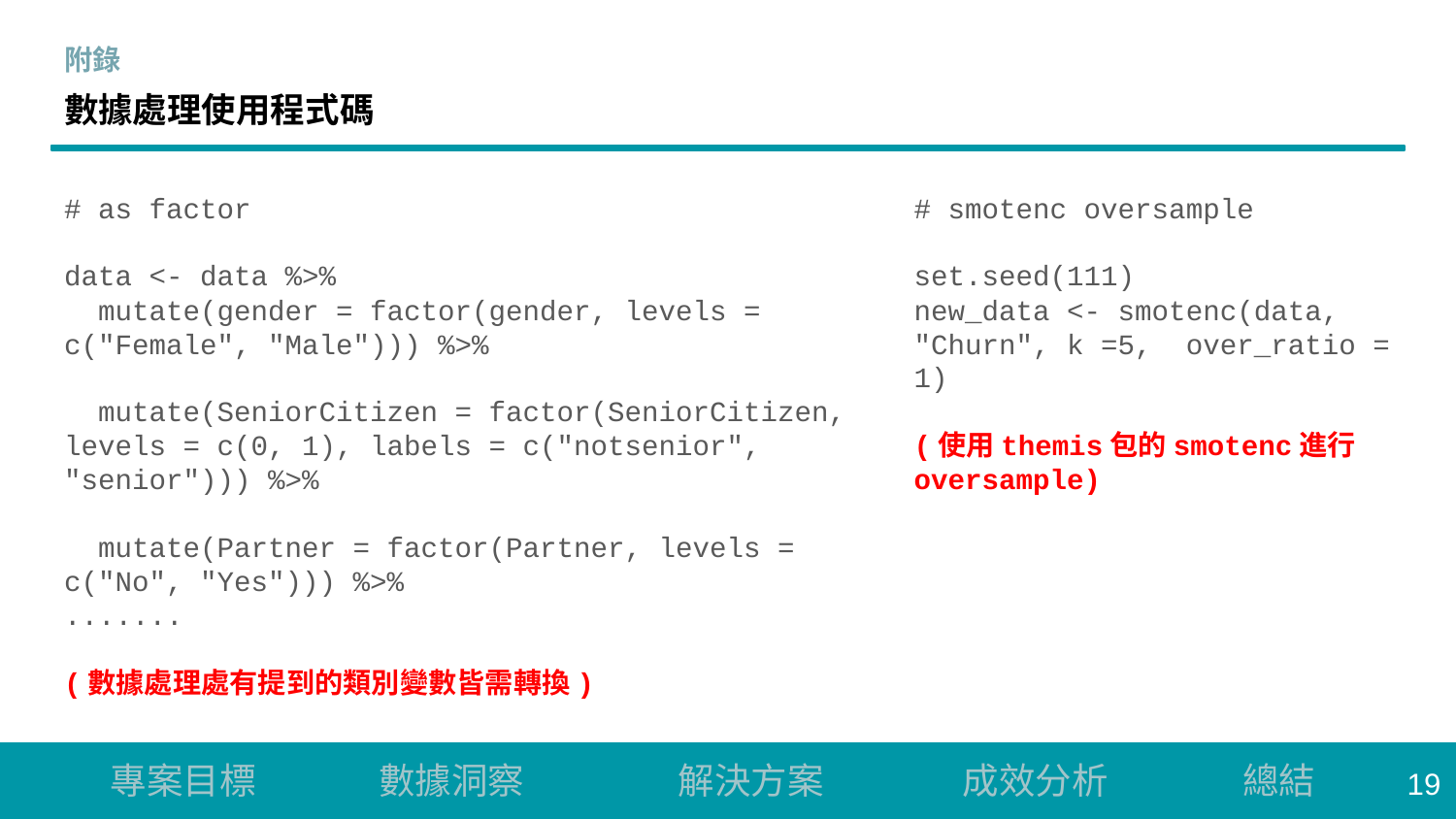

附錄
# 數據處理使用程式碼

# as factor

data <- data %>%
  mutate(gender = factor(gender, levels = c("Female", "Male"))) %>%

  mutate(SeniorCitizen = factor(SeniorCitizen, levels = c(0, 1), labels = c("notsenior", "senior"))) %>%

  mutate(Partner = factor(Partner, levels = c("No", "Yes"))) %>%
.......

(數據處理處有提到的類別變數皆需轉換)

# smotenc oversample

set.seed(111)
new_data <- smotenc(data, "Churn", k =5,  over_ratio = 1)

(使用themis包的smotenc進行
oversample)

28
專案目標

解決方案
結論
16
專案目標
總結

數據洞察
解決方案
成效分析
19
數據洞察
成效分析